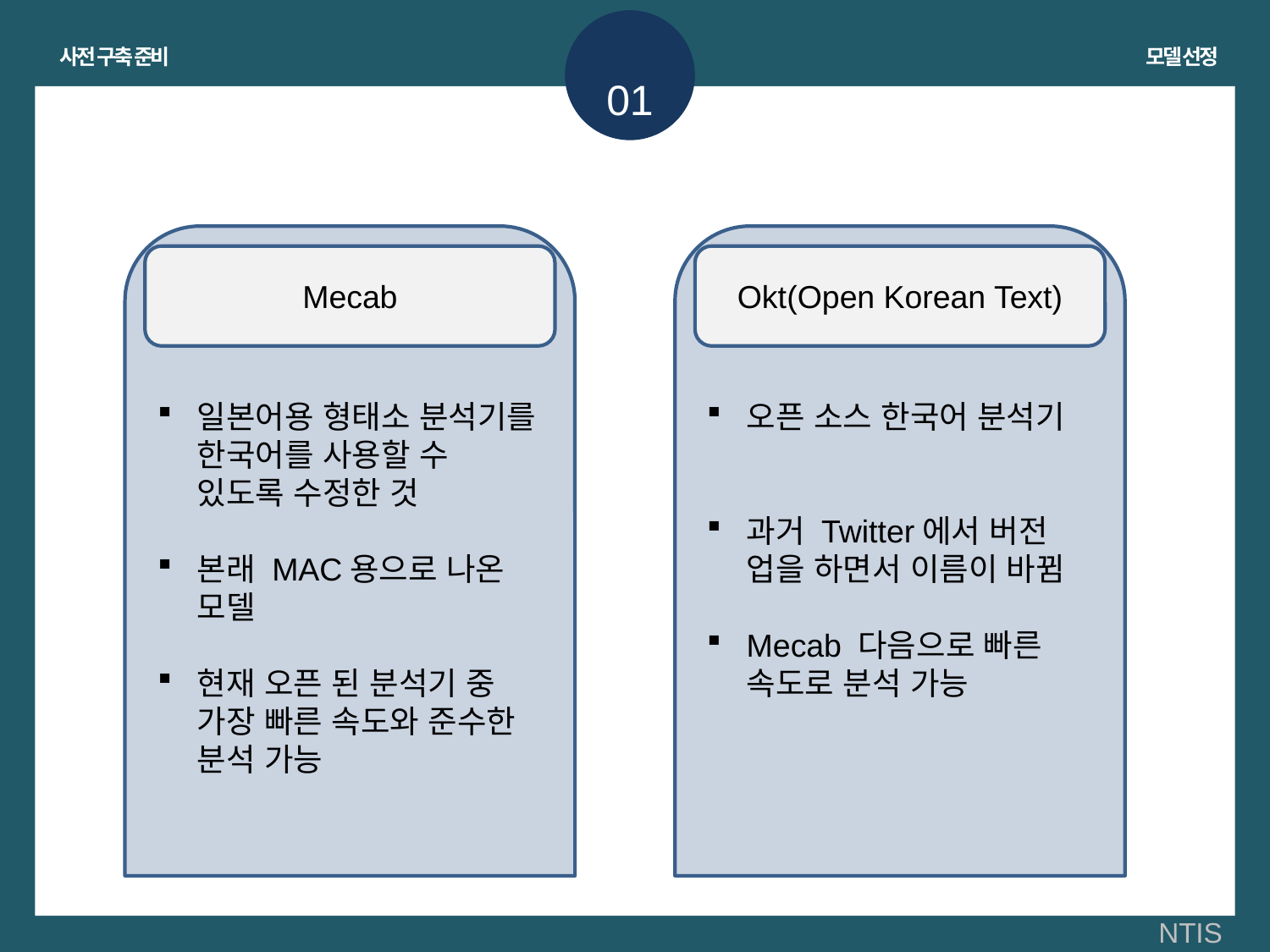

사전 구축 준비
모델 선정
01

Mecab
Okt(Open Korean Text)
일본어용 형태소 분석기를 한국어를 사용할 수 있도록 수정한 것

본래 MAC용으로 나온 모델

현재 오픈 된 분석기 중 가장 빠른 속도와 준수한 분석 가능

오픈 소스 한국어 분석기

과거 Twitter에서 버전 업을 하면서 이름이 바뀜

Mecab 다음으로 빠른 속도로 분석 가능

NTIS